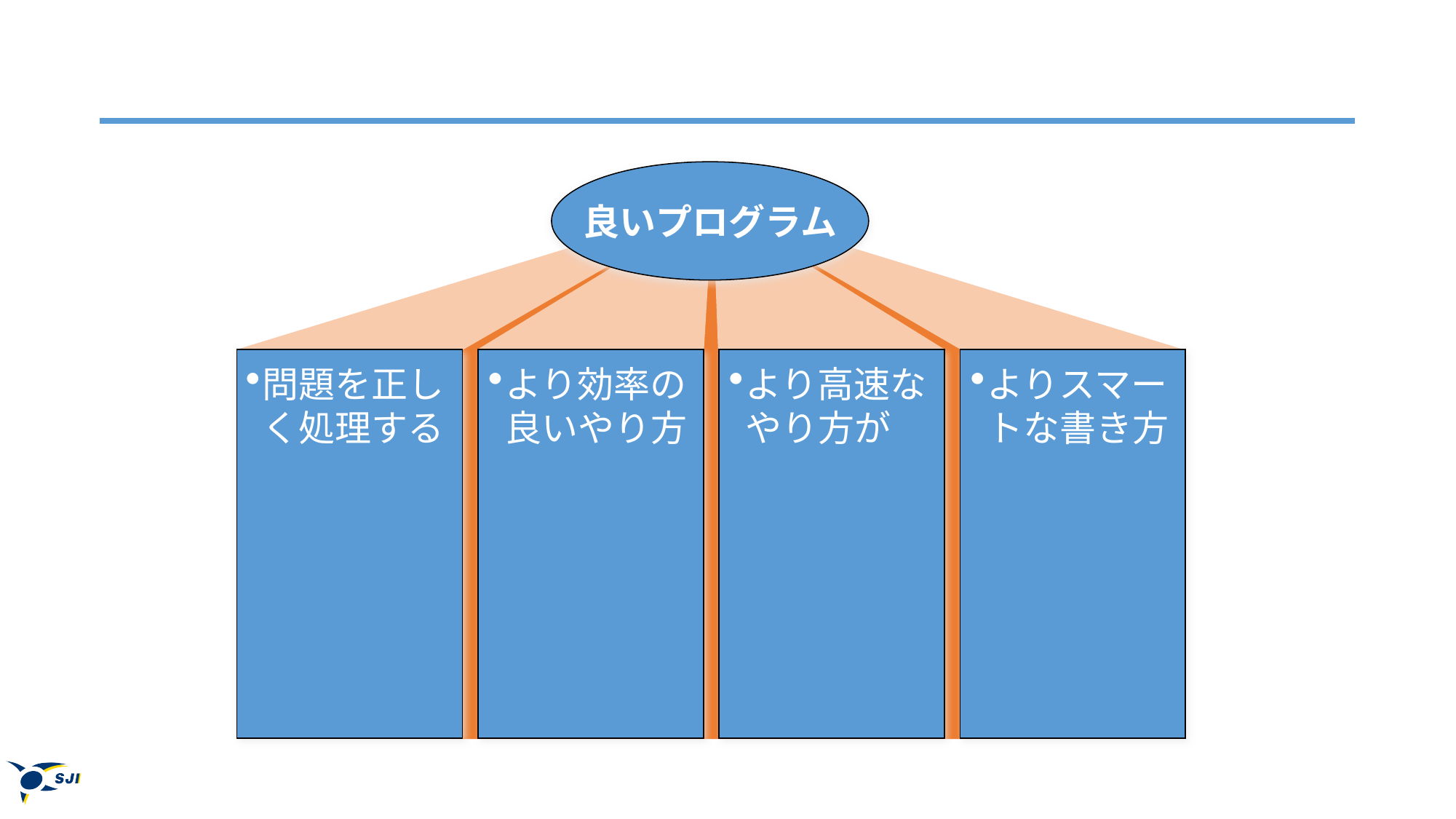

良いプログラム

問題を正しく処理する
より効率の良いやり方
より高速なやり方が
よりスマートな書き方